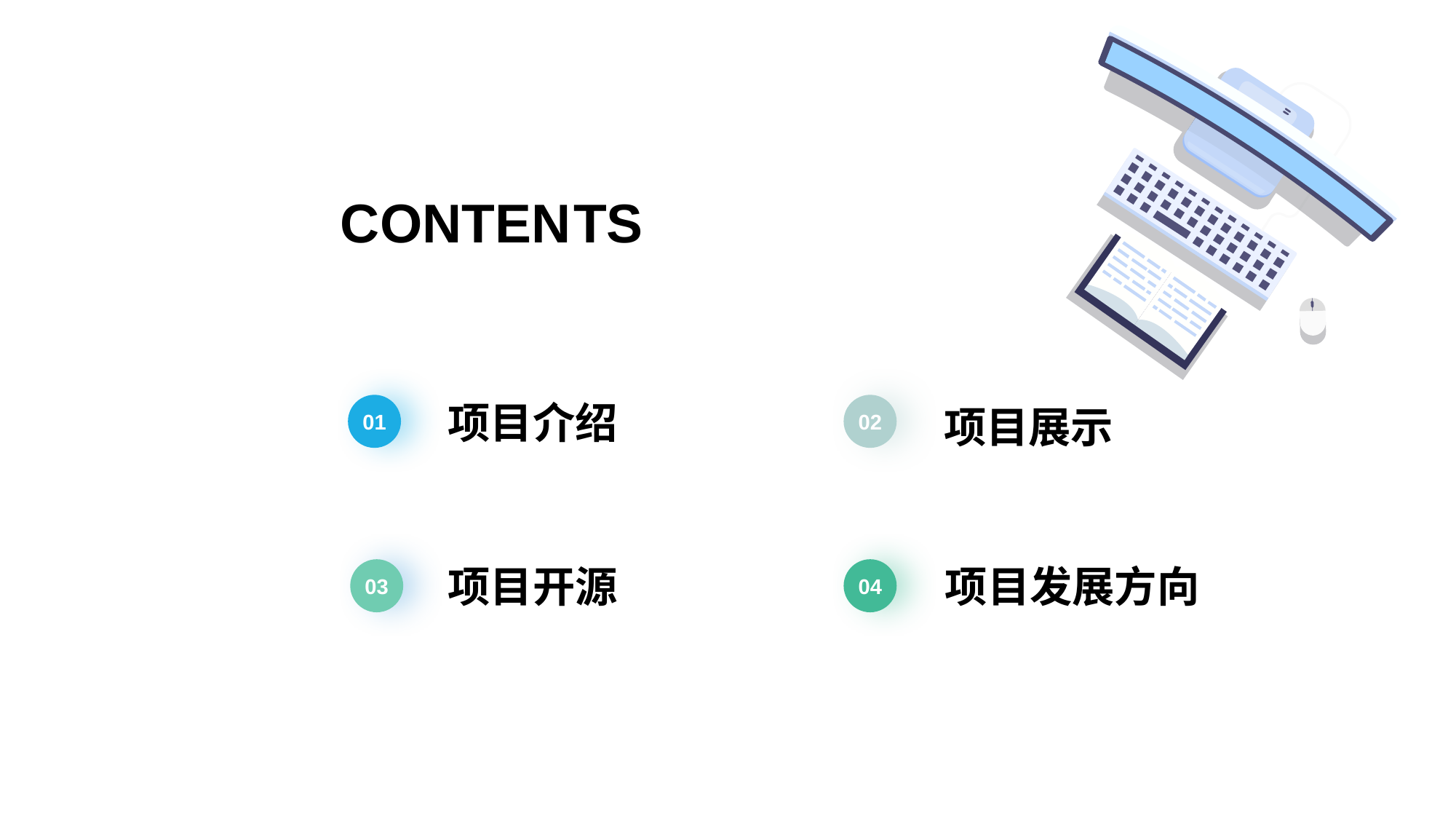

CONTEN  TS
项目介绍
01
02
项目展示
项目发展方向
项目开源
03
04